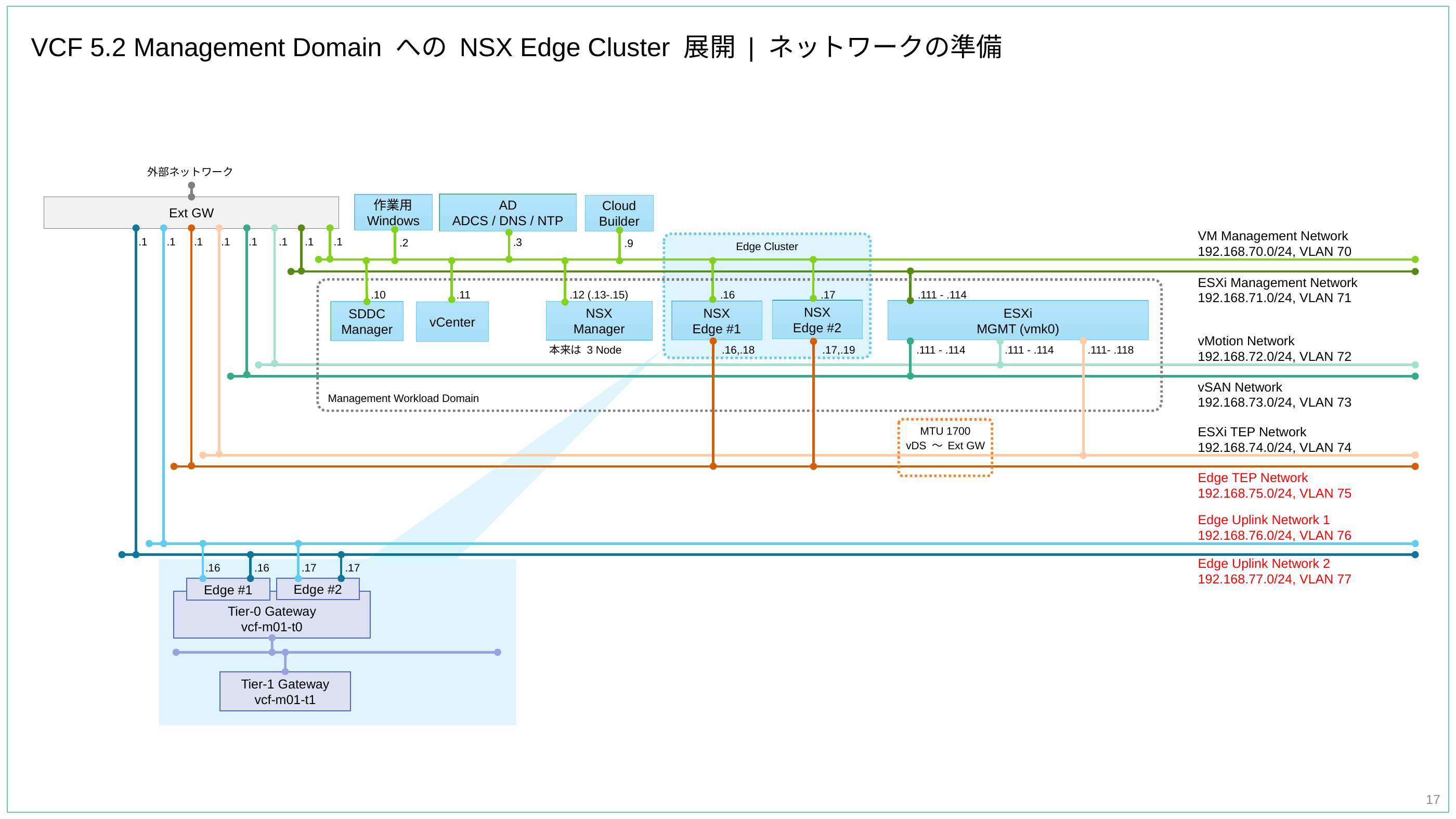

# VCF 5.2 Management Domain への NSX Edge Cluster 展開 | ネットワークの準備
外部ネットワーク
AD
ADCS / DNS / NTP
作業用
Windows
Cloud
Builder
Ext GW
VM Management Network
192.168.70.0/24, VLAN 70
.1
.1
.1
.1
.1
.1
.1
.1
.3
.2
.9
Edge Cluster
ESXi Management Network
192.168.71.0/24, VLAN 71
Management Workload Domain
.10
.11
.12 (.13-.15)
.16
.17
.111 - .114
NSX
Edge #2
ESXi
MGMT (vmk0)
NSX
Edge #1
NSX
Manager
SDDC
Manager
vCenter
vMotion Network
192.168.72.0/24, VLAN 72
本来は 3 Node
.16,.18
.17,.19
.111 - .114
.111 - .114
.111- .118
vSAN Network
192.168.73.0/24, VLAN 73
MTU 1700

ESXi TEP Network
192.168.74.0/24, VLAN 74
vDS ～ Ext GW
Edge TEP Network
192.168.75.0/24, VLAN 75
Edge Uplink Network 1
192.168.76.0/24, VLAN 76
Edge Uplink Network 2
192.168.77.0/24, VLAN 77
.17
.17
.16
.16

Edge #2
Edge #1
Tier-0 Gateway
vcf-m01-t0
Tier-1 Gateway
vcf-m01-t1
17